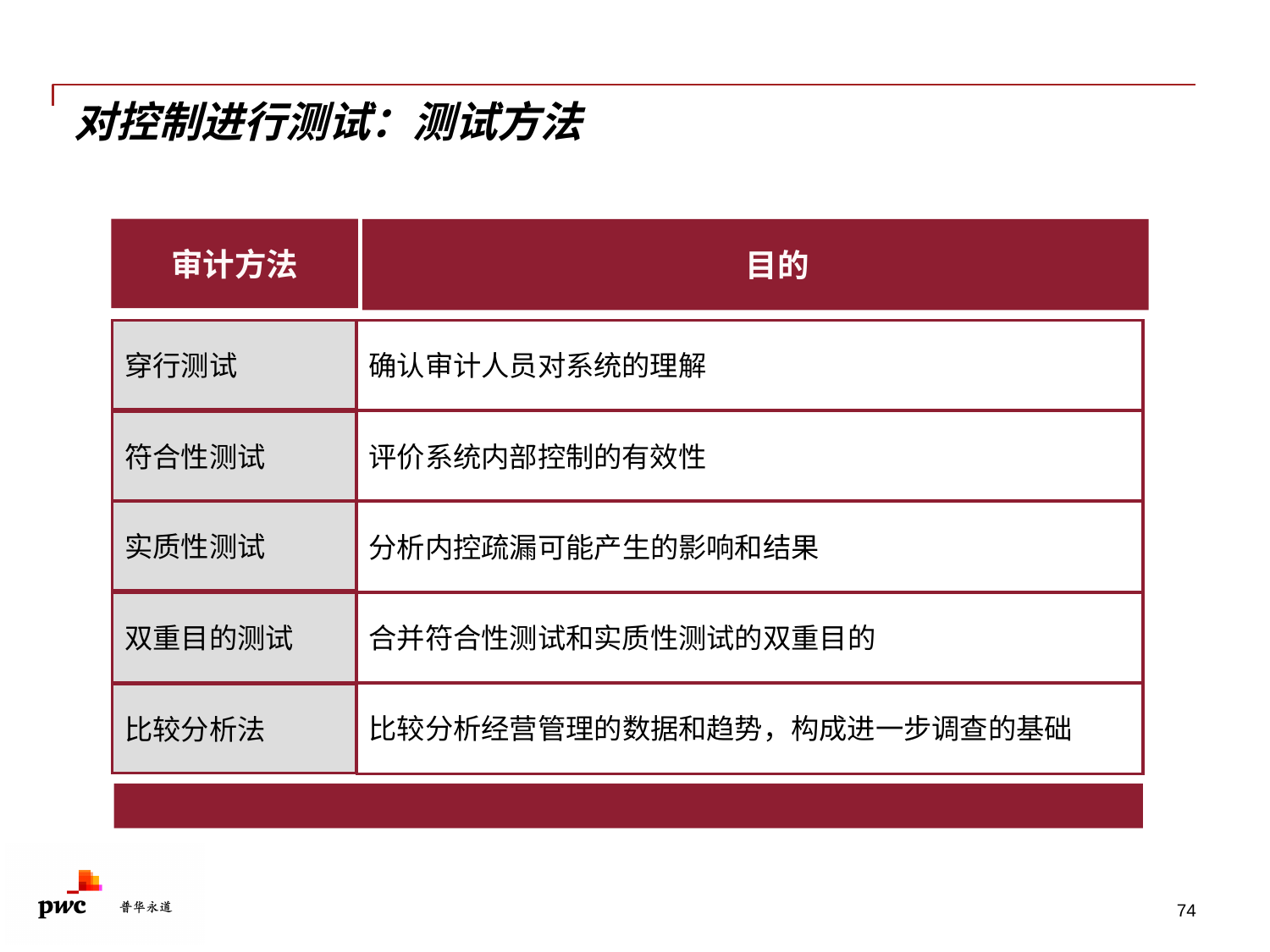

# 对控制进行测试：测试方法
审计方法

	                 目的
穿行测试
确认审计人员对系统的理解
评价系统内部控制的有效性
符合性测试
实质性测试
分析内控疏漏可能产生的影响和结果
合并符合性测试和实质性测试的双重目的
双重目的测试

比较分析经营管理的数据和趋势，构成进一步调查的基础

比较分析法

74